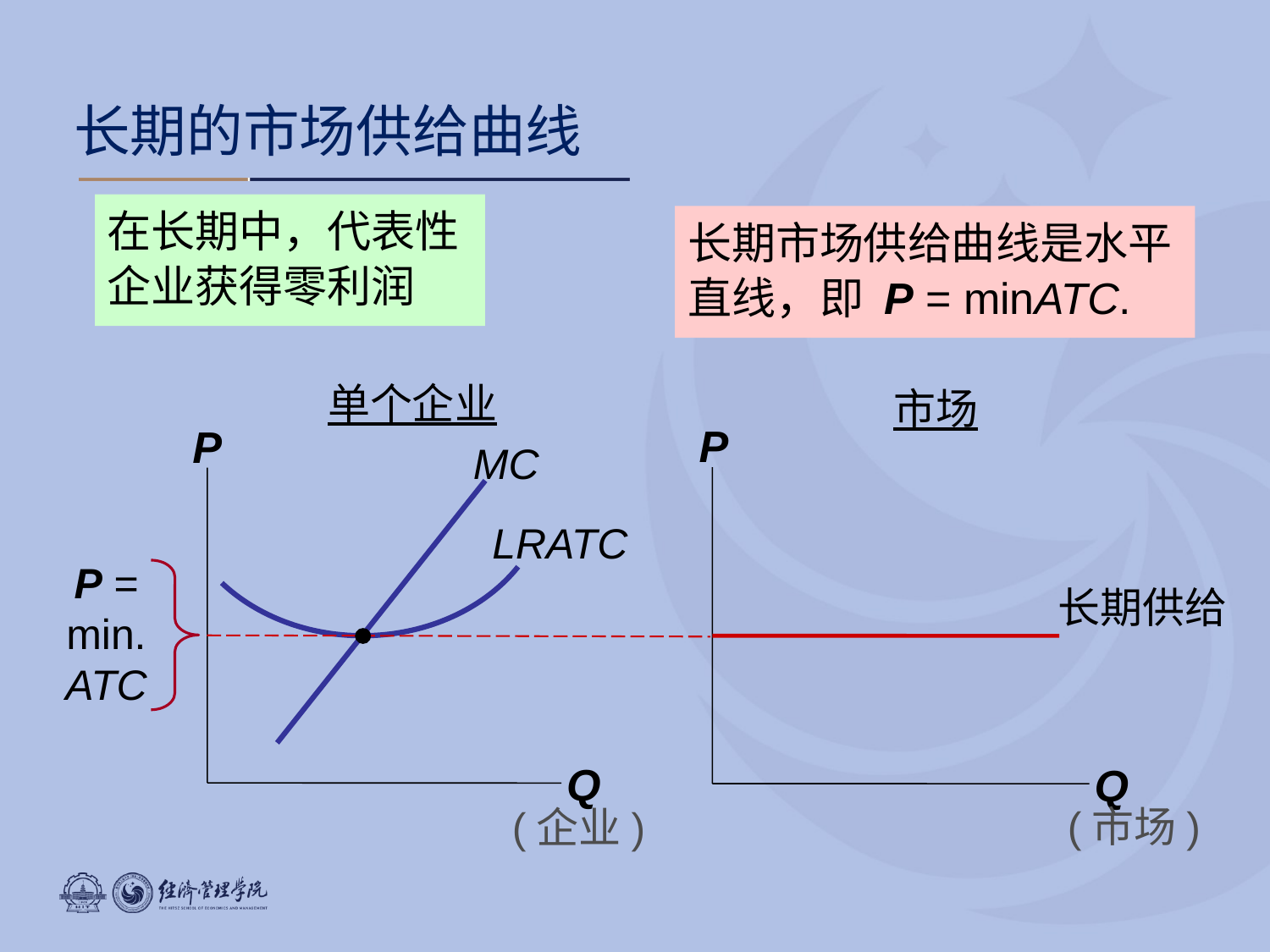

长期的市场供给曲线
在长期中，代表性企业获得零利润
长期市场供给曲线是水平直线，即 P = minATC.
单个企业
P

Q
(企业)
市场
P

Q
(市场)
MC

LRATC
P = min. ATC

长期供给